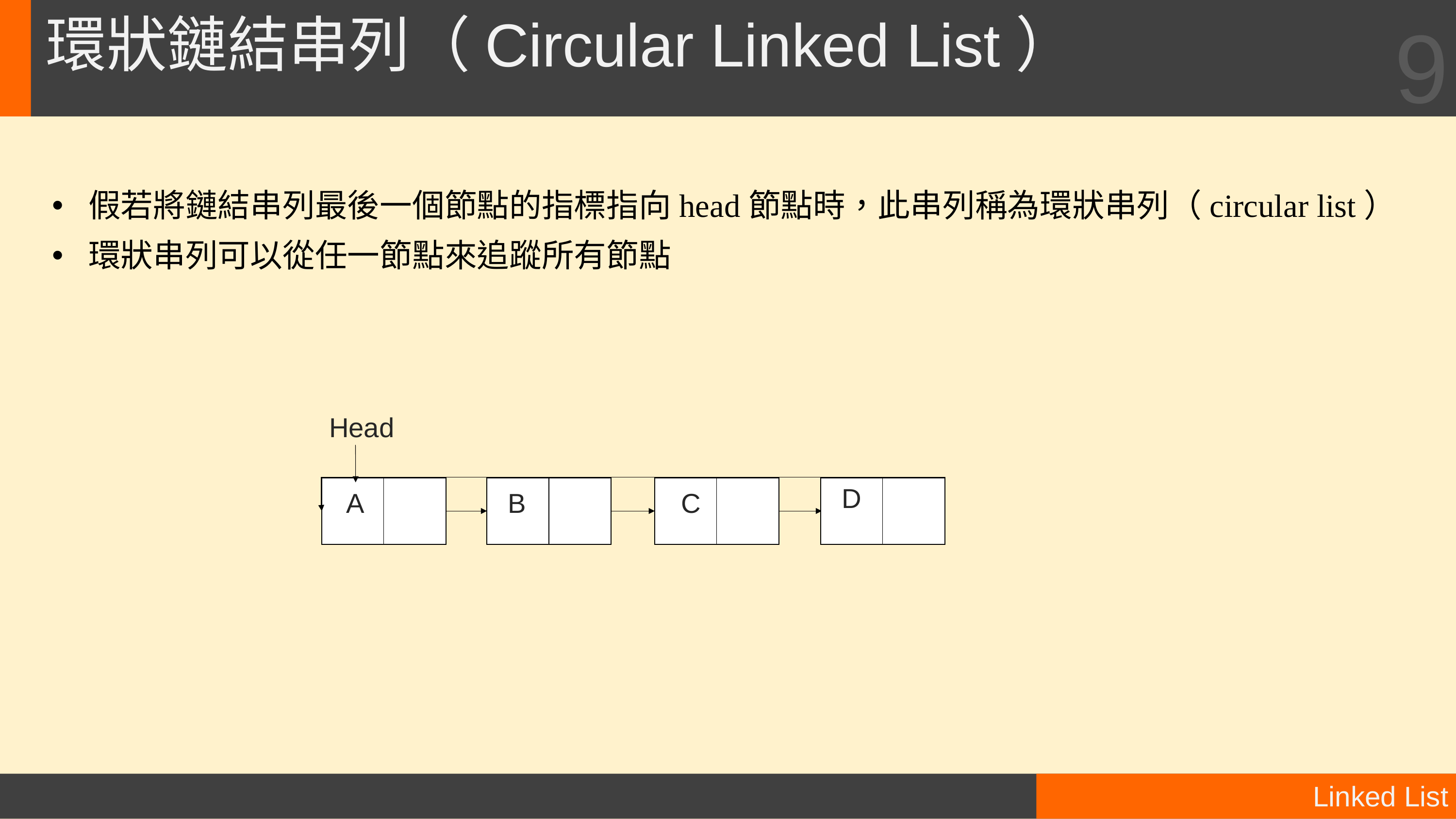

9
# 環狀鏈結串列（Circular Linked List）

假若將鏈結串列最後一個節點的指標指向head節點時，此串列稱為環狀串列（circular list）
環狀串列可以從任一節點來追蹤所有節點
Head
D

C
A
B

Linked List